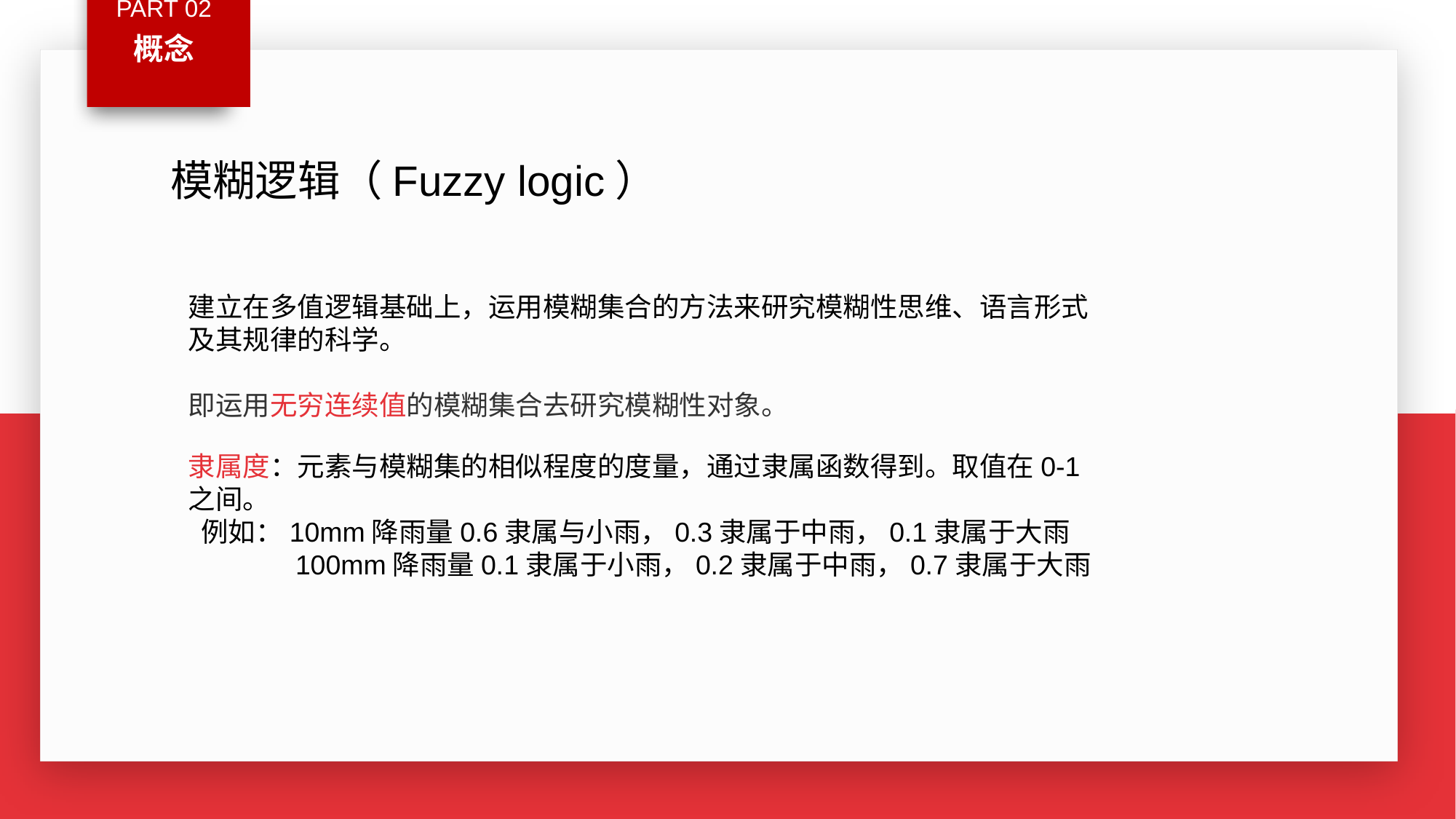

PART 02
概念
模糊逻辑（Fuzzy logic）
建立在多值逻辑基础上，运用模糊集合的方法来研究模糊性思维、语言形式及其规律的科学。

即运用无穷连续值的模糊集合去研究模糊性对象。

隶属度：元素与模糊集的相似程度的度量，通过隶属函数得到。取值在0-1之间。
 例如：10mm降雨量0.6隶属与小雨，0.3隶属于中雨，0.1隶属于大雨
              100mm降雨量0.1隶属于小雨，0.2隶属于中雨，0.7隶属于大雨